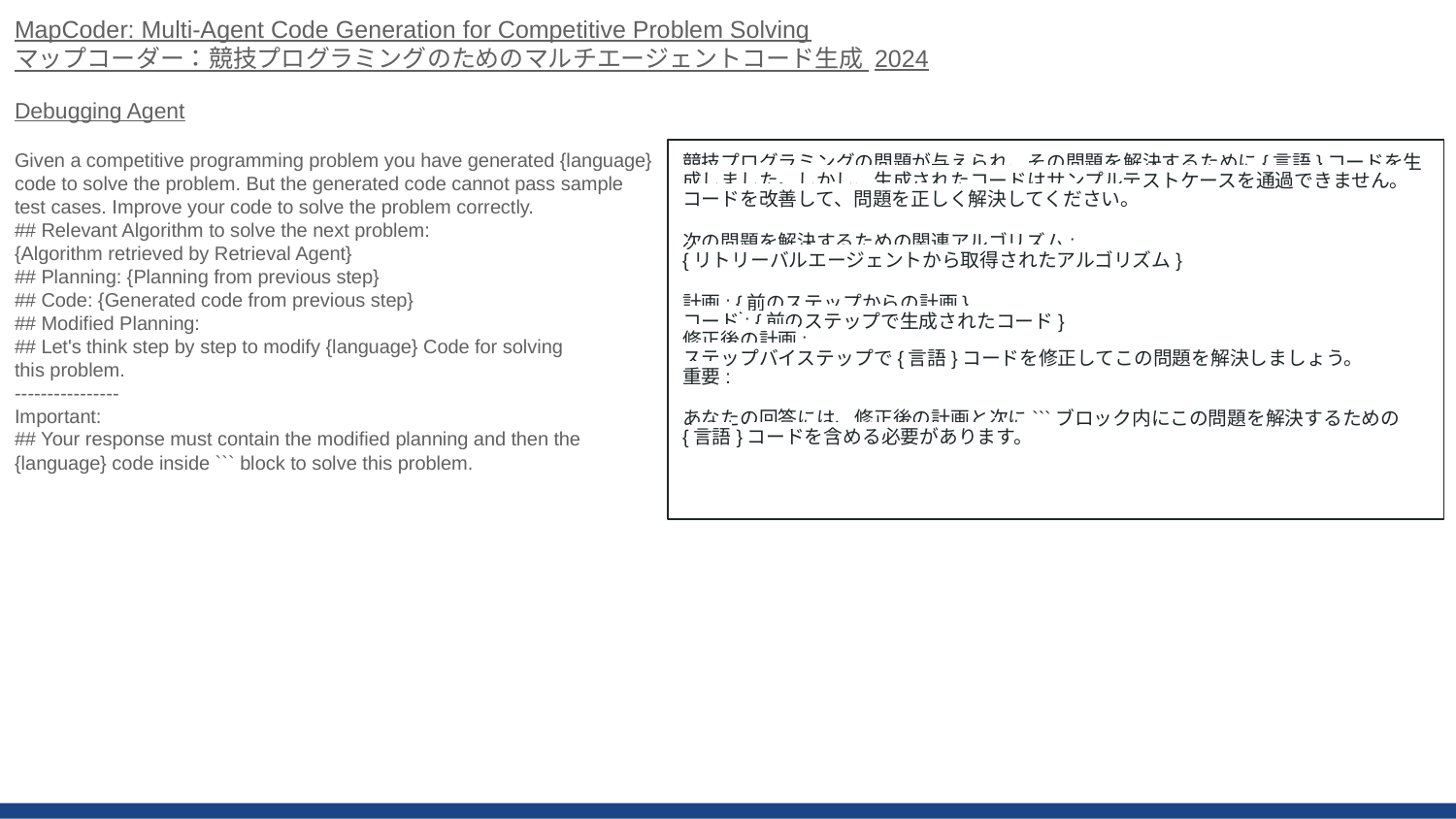

MapCoder: Multi-Agent Code Generation for Competitive Problem Solving
マップコーダー：競技プログラミングのためのマルチエージェントコード生成 2024
Debugging Agent
Given a competitive programming problem you have generated {language}
code to solve the problem. But the generated code cannot pass sample
test cases. Improve your code to solve the problem correctly.
## Relevant Algorithm to solve the next problem:
{Algorithm retrieved by Retrieval Agent}
## Planning: {Planning from previous step}
## Code: {Generated code from previous step}
## Modified Planning:
## Let's think step by step to modify {language} Code for solving
this problem.
----------------
Important:
## Your response must contain the modified planning and then the
{language} code inside ``` block to solve this problem.

競技プログラミングの問題が与えられ、その問題を解決するために{言語}コードを生成しました。しかし、生成されたコードはサンプルテストケースを通過できません。コードを改善して、問題を正しく解決してください。
次の問題を解決するための関連アルゴリズム:
{リトリーバルエージェントから取得されたアルゴリズム}
計画: {前のステップからの計画}
コード: {前のステップで生成されたコード}
修正後の計画:
ステップバイステップで{言語}コードを修正してこの問題を解決しましょう。
重要:
あなたの回答には、修正後の計画と次に```ブロック内にこの問題を解決するための{言語}コードを含める必要があります。